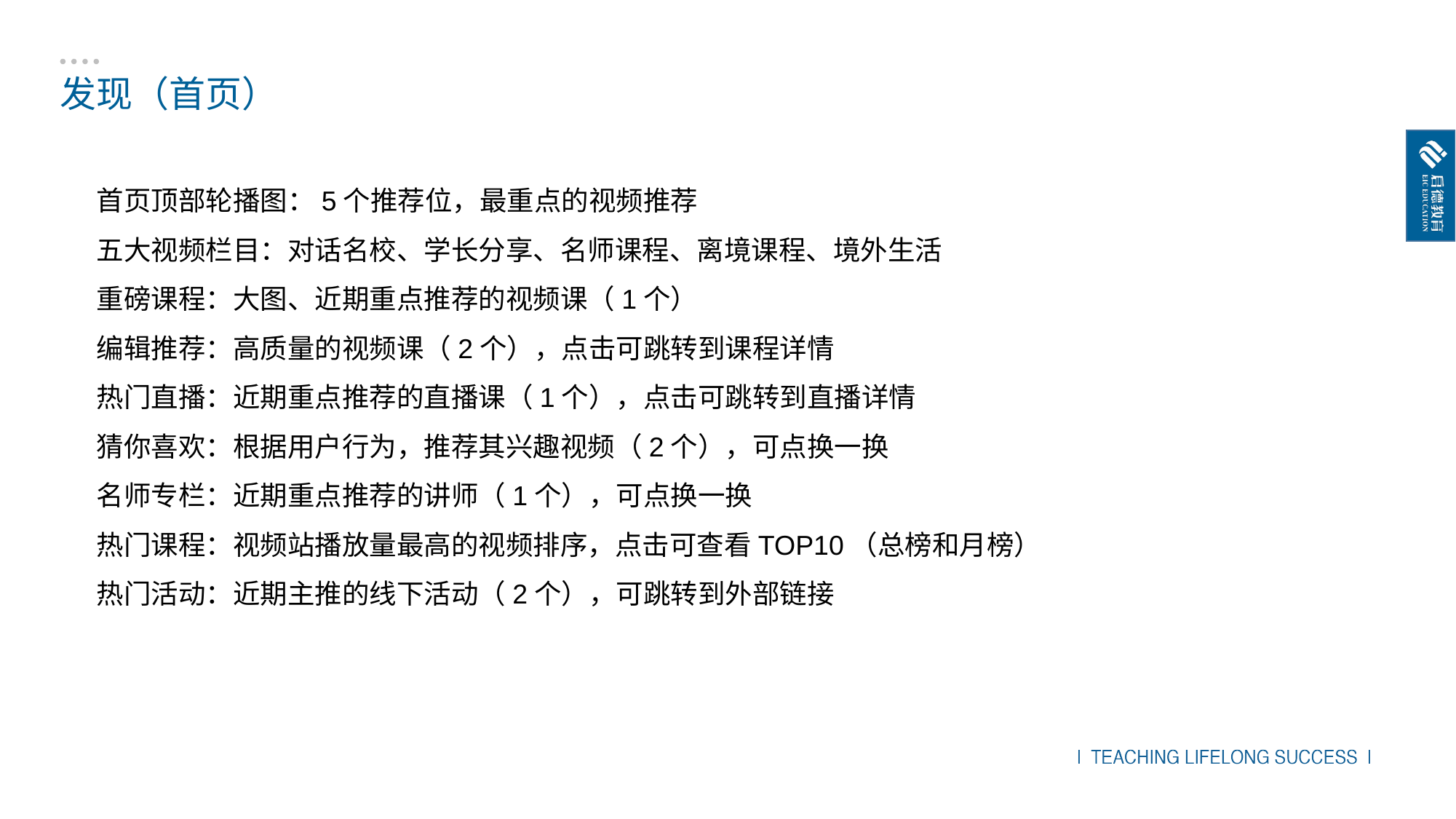

发现（首页）
首页顶部轮播图：5个推荐位，最重点的视频推荐
五大视频栏目：对话名校、学长分享、名师课程、离境课程、境外生活
重磅课程：大图、近期重点推荐的视频课（1个）
编辑推荐：高质量的视频课（2个），点击可跳转到课程详情
热门直播：近期重点推荐的直播课（1个），点击可跳转到直播详情
猜你喜欢：根据用户行为，推荐其兴趣视频（2个），可点换一换
名师专栏：近期重点推荐的讲师（1个），可点换一换
热门课程：视频站播放量最高的视频排序，点击可查看TOP10（总榜和月榜）
热门活动：近期主推的线下活动（2个），可跳转到外部链接